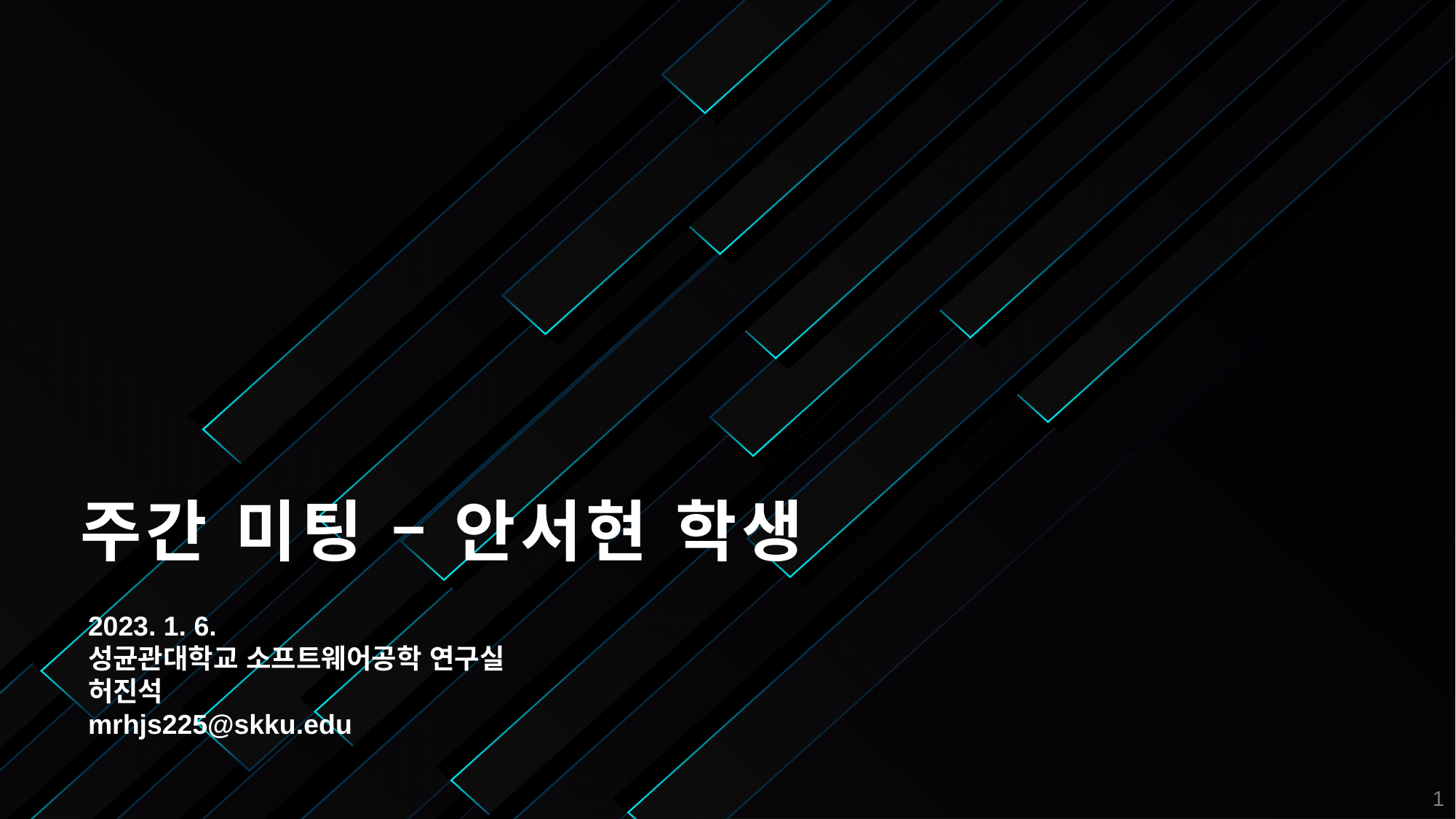

주간 미팅 – 안서현 학생
2023. 1. 6.
성균관대학교 소프트웨어공학 연구실
허진석
mrhjs225@skku.edu
1